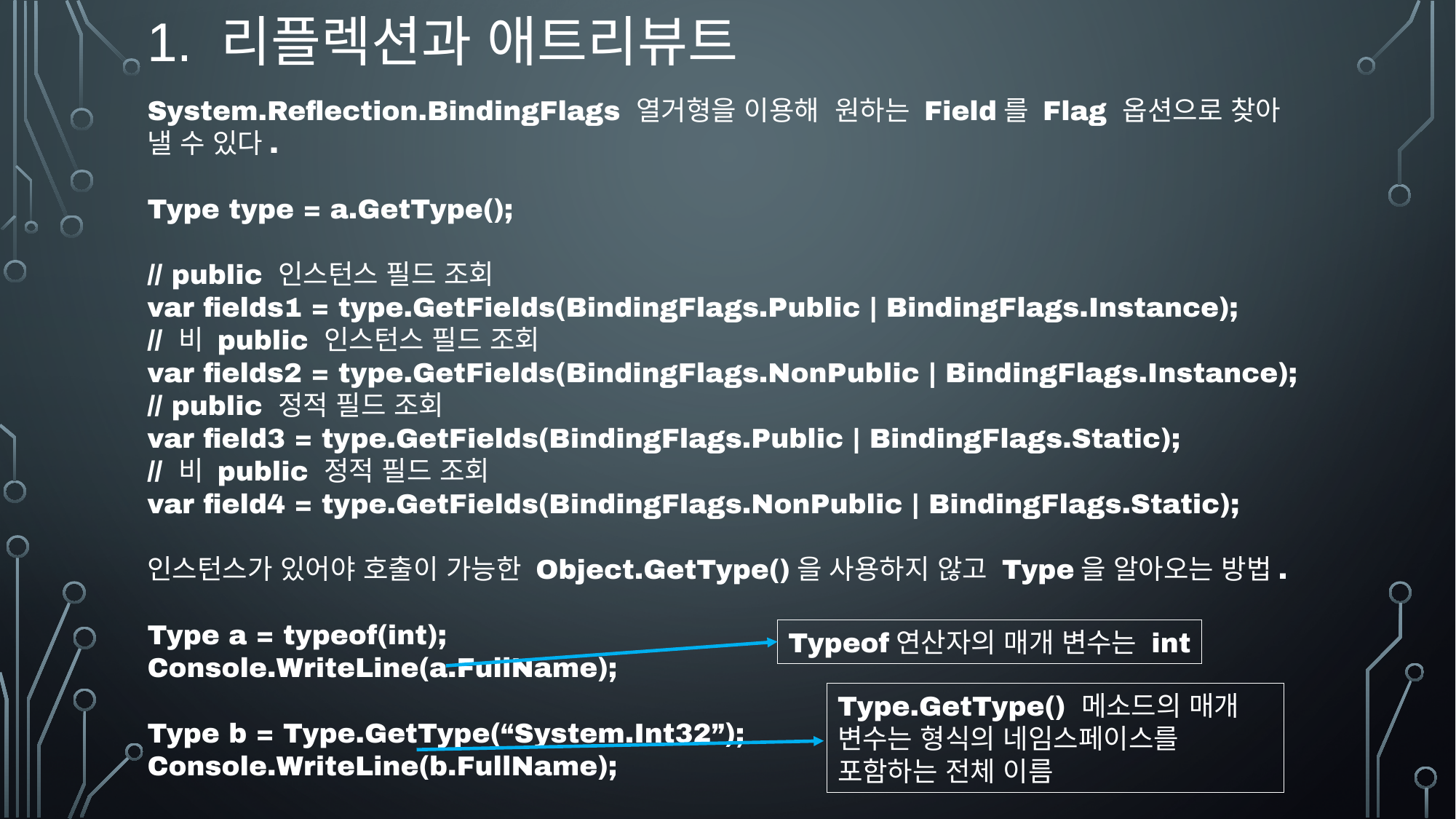

# 1. 리플렉션과 애트리뷰트
System.Reflection.BindingFlags 열거형을 이용해  원하는 Field를 Flag 옵션으로 찾아 낼 수 있다.

Type type = a.GetType();

// public 인스턴스 필드 조회
var fields1 = type.GetFields(BindingFlags.Public | BindingFlags.Instance);
// 비 public 인스턴스 필드 조회
var fields2 = type.GetFields(BindingFlags.NonPublic | BindingFlags.Instance);
// public 정적 필드 조회
var field3 = type.GetFields(BindingFlags.Public | BindingFlags.Static);
// 비 public 정적 필드 조회
var field4 = type.GetFields(BindingFlags.NonPublic | BindingFlags.Static);

인스턴스가 있어야 호출이 가능한 Object.GetType()을 사용하지 않고 Type을 알아오는 방법.

Type a = typeof(int);
Console.WriteLine(a.FullName);

Type b = Type.GetType(“System.Int32”);
Console.WriteLine(b.FullName);
Typeof연산자의 매개 변수는 int
Type.GetType() 메소드의 매개 변수는 형식의 네임스페이스를 포함하는 전체 이름